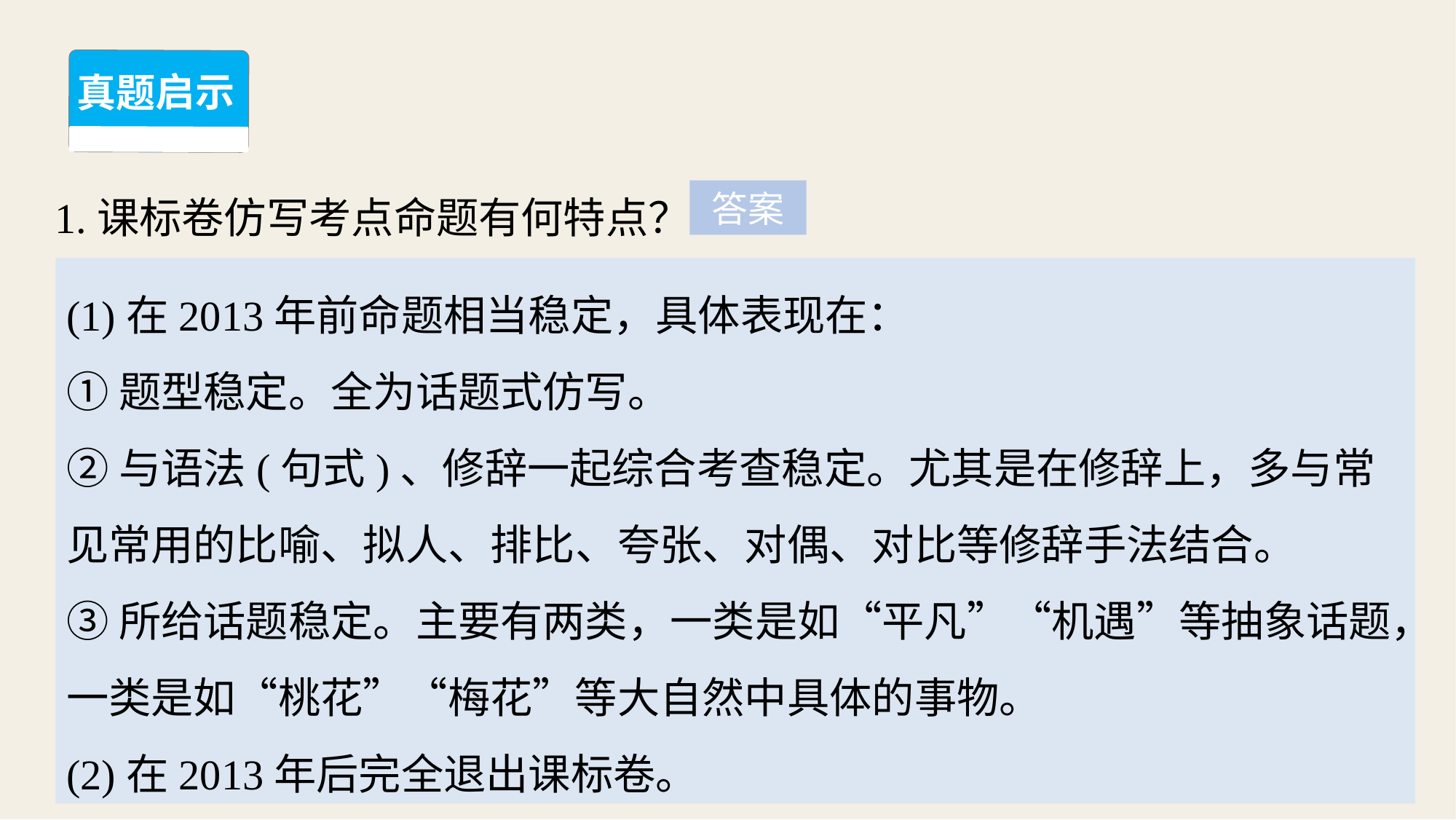

真题启示
1.课标卷仿写考点命题有何特点？
答案
(1)在2013年前命题相当稳定，具体表现在：
①题型稳定。全为话题式仿写。
②与语法(句式)、修辞一起综合考查稳定。尤其是在修辞上，多与常见常用的比喻、拟人、排比、夸张、对偶、对比等修辞手法结合。
③所给话题稳定。主要有两类，一类是如“平凡”“机遇”等抽象话题，一类是如“桃花”“梅花”等大自然中具体的事物。
(2)在2013年后完全退出课标卷。